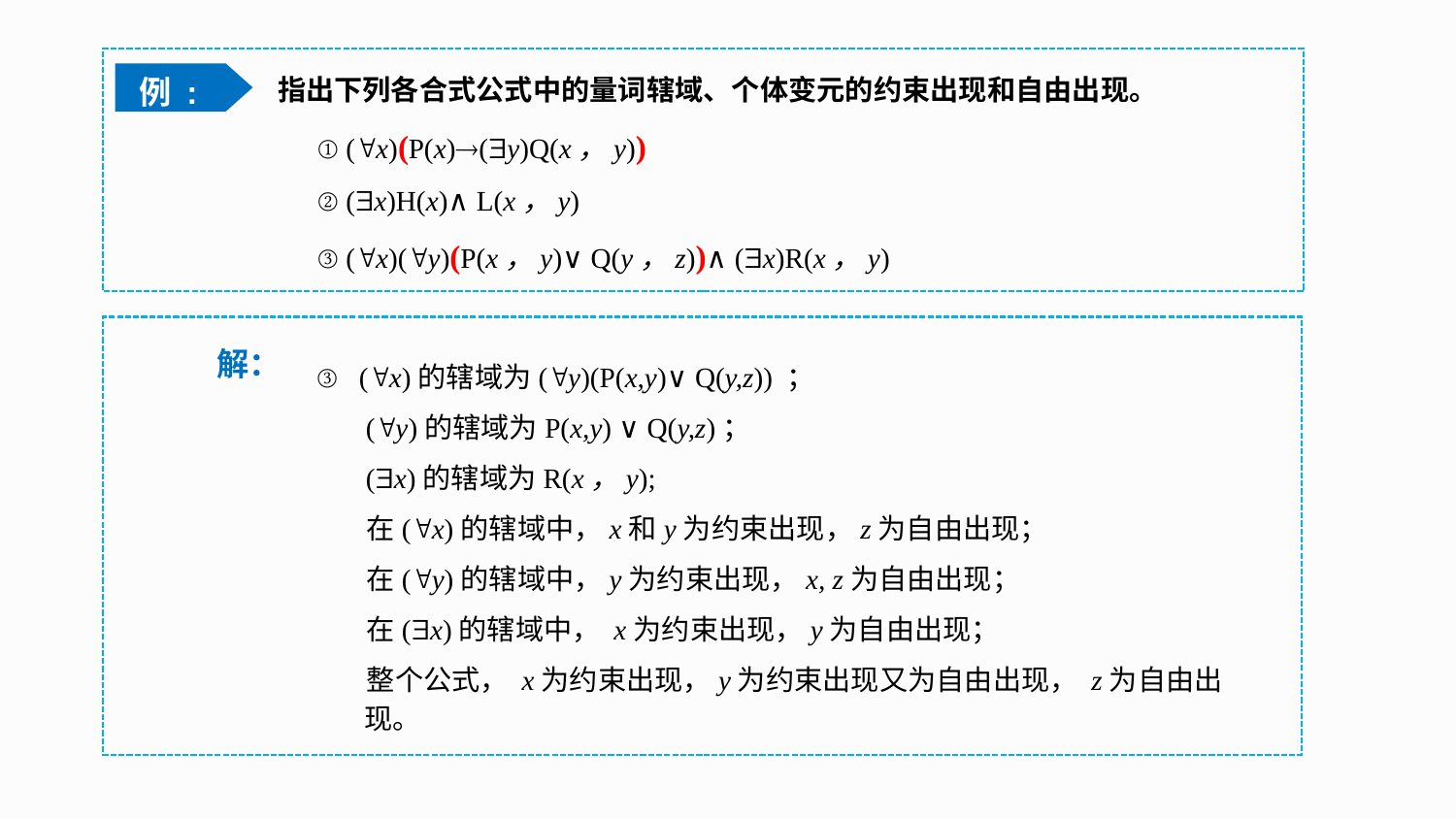

例 :
指出下列各合式公式中的量词辖域、个体变元的约束出现和自由出现。
① (∀x)(P(x)→(∃y)Q(x，y))
② (∃x)H(x)∧L(x，y)
③ (∀x)(∀y)(P(x，y)∨Q(y，z))∧(∃x)R(x，y)

解：
 ③   (∀x)的辖域为(∀y)(P(x,y)∨Q(y,z)) ；
        (∀y)的辖域为P(x,y) ∨Q(y,z)；
        (∃x)的辖域为R(x，y);
        在(∀x)的辖域中，x和y为约束出现，z为自由出现；
        在(∀y)的辖域中，y为约束出现，x, z为自由出现；
        在(∃x)的辖域中， x为约束出现，y为自由出现；
        整个公式， x为约束出现，y为约束出现又为自由出现， z为自由出现。